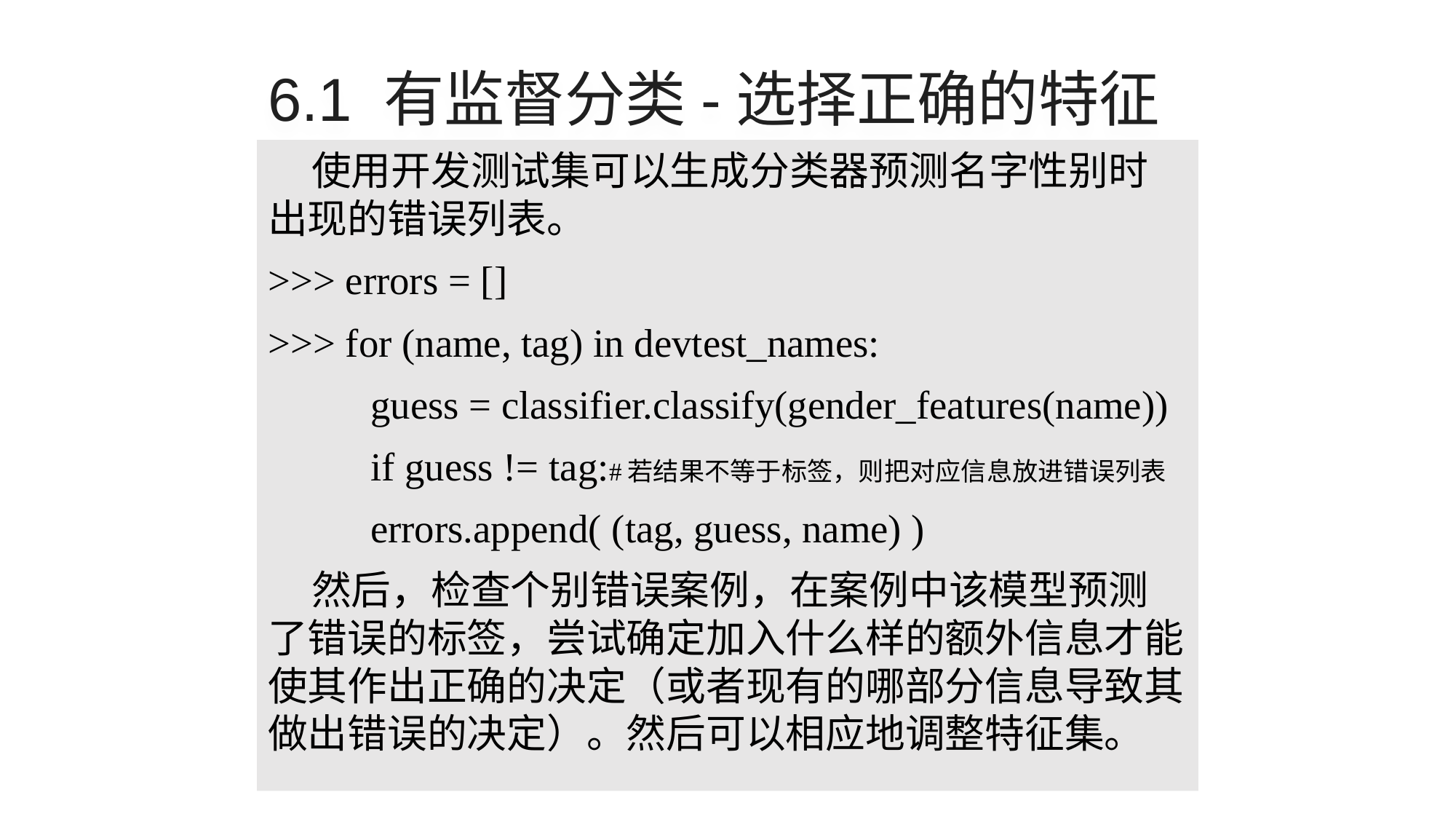

# 6.1 有监督分类-选择正确的特征
使用开发测试集可以生成分类器预测名字性别时出现的错误列表。
>>> errors = []
>>> for (name, tag) in devtest_names:
	guess = classifier.classify(gender_features(name))
	if guess != tag:#若结果不等于标签，则把对应信息放进错误列表
		errors.append( (tag, guess, name) )
然后，检查个别错误案例，在案例中该模型预测了错误的标签，尝试确定加入什么样的额外信息才能使其作出正确的决定（或者现有的哪部分信息导致其做出错误的决定）。然后可以相应地调整特征集。